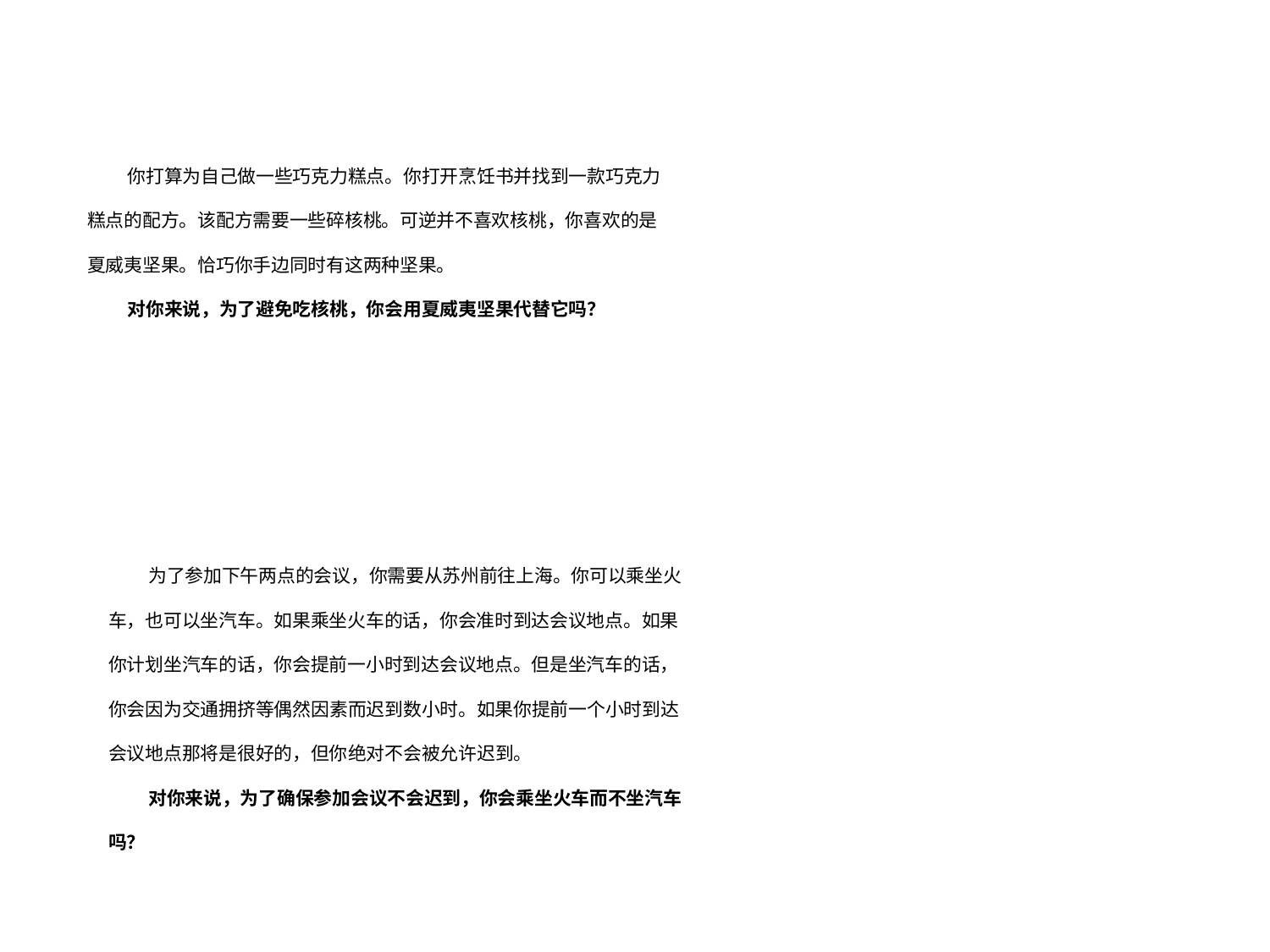

你打算为自己做一些巧克力糕点。你打开烹饪书并找到一款巧克力糕点的配方。该配方需要一些碎核桃。可逆并不喜欢核桃，你喜欢的是夏威夷坚果。恰巧你手边同时有这两种坚果。
对你来说，为了避免吃核桃，你会用夏威夷坚果代替它吗？
为了参加下午两点的会议，你需要从苏州前往上海。你可以乘坐火车，也可以坐汽车。如果乘坐火车的话，你会准时到达会议地点。如果你计划坐汽车的话，你会提前一小时到达会议地点。但是坐汽车的话，你会因为交通拥挤等偶然因素而迟到数小时。如果你提前一个小时到达会议地点那将是很好的，但你绝对不会被允许迟到。
对你来说，为了确保参加会议不会迟到，你会乘坐火车而不坐汽车吗？